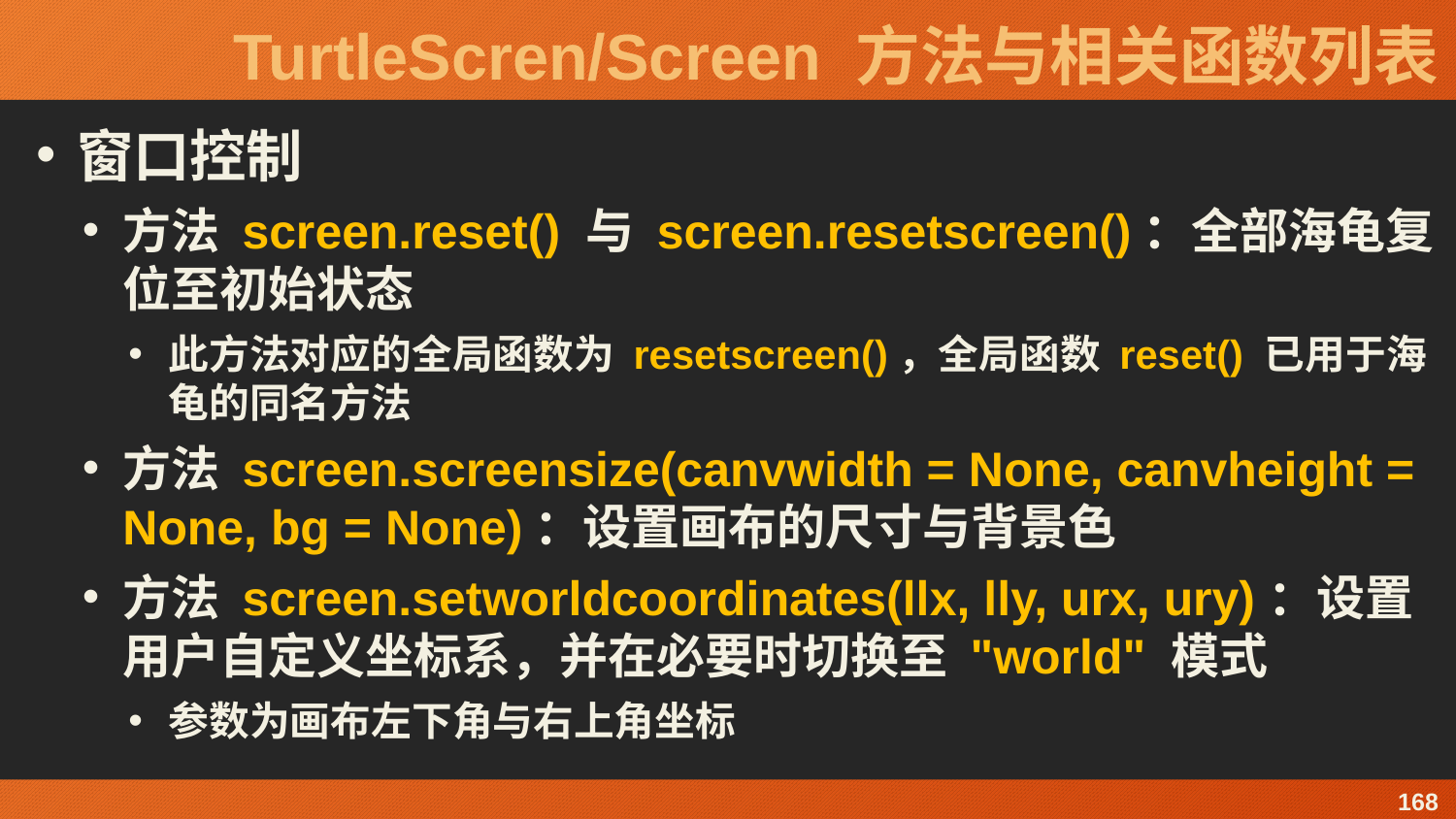

# TurtleScren/Screen 方法与相关函数列表
窗口控制
方法 screen.reset() 与 screen.resetscreen()：全部海龟复位至初始状态
此方法对应的全局函数为 resetscreen()，全局函数 reset() 已用于海龟的同名方法
方法 screen.screensize(canvwidth = None, canvheight = None, bg = None)：设置画布的尺寸与背景色
方法 screen.setworldcoordinates(llx, lly, urx, ury)：设置用户自定义坐标系，并在必要时切换至 "world" 模式
参数为画布左下角与右上角坐标
168